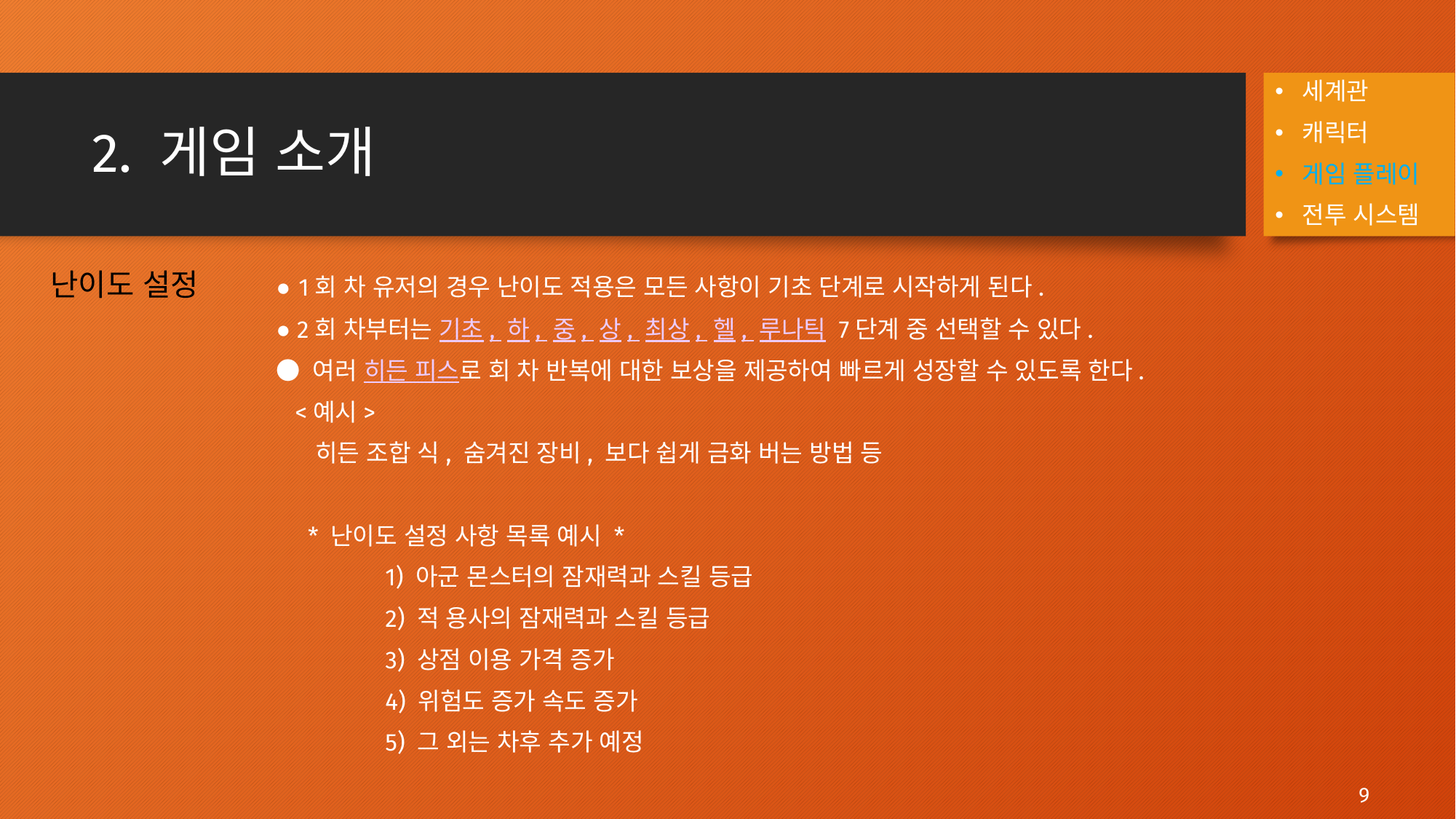

세계관
캐릭터
게임 플레이
전투 시스템
# 2. 게임 소개
난이도 설정
● 1회 차 유저의 경우 난이도 적용은 모든 사항이 기초 단계로 시작하게 된다.
● 2회 차부터는 기초, 하, 중, 상, 최상, 헬, 루나틱 7단계 중 선택할 수 있다.
● 여러 히든 피스로 회 차 반복에 대한 보상을 제공하여 빠르게 성장할 수 있도록 한다.
   <예시>
     히든 조합 식, 숨겨진 장비, 보다 쉽게 금화 버는 방법 등

     * 난이도 설정 사항 목록 예시 *
	1) 아군 몬스터의 잠재력과 스킬 등급
	2) 적 용사의 잠재력과 스킬 등급
	3) 상점 이용 가격 증가
	4) 위험도 증가 속도 증가
	5) 그 외는 차후 추가 예정
9